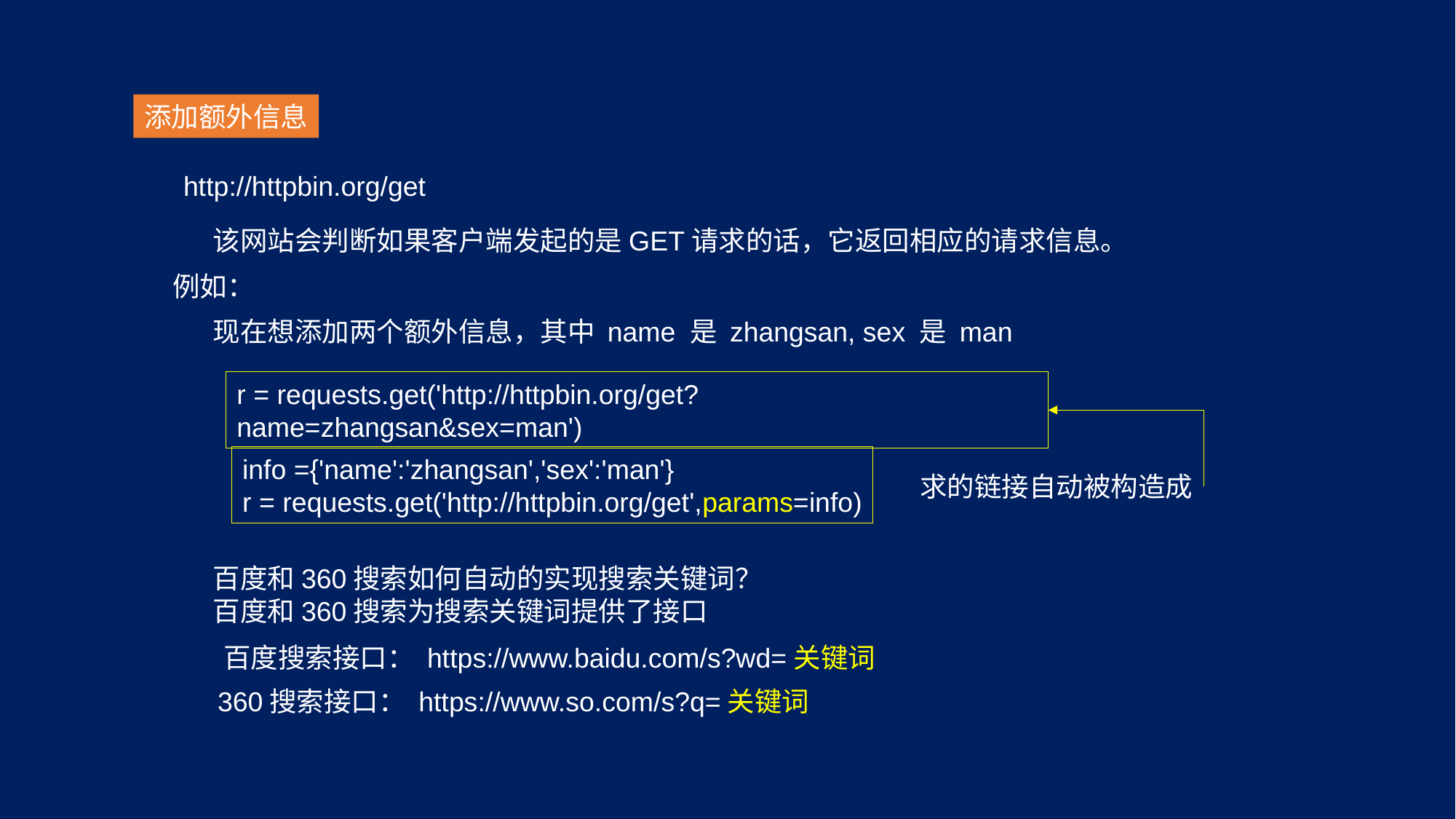

添加额外信息
http://httpbin.org/get
该网站会判断如果客户端发起的是GET请求的话，它返回相应的请求信息。
例如：
现在想添加两个额外信息，其中 name 是 zhangsan, sex 是 man
r = requests.get('http://httpbin.org/get?name=zhangsan&sex=man')
info ={'name':'zhangsan','sex':'man'}
r = requests.get('http://httpbin.org/get',params=info)
求的链接自动被构造成
百度和360搜索如何自动的实现搜索关键词？
百度和360搜索为搜索关键词提供了接口
百度搜索接口： https://www.baidu.com/s?wd=关键词
360搜索接口： https://www.so.com/s?q=关键词